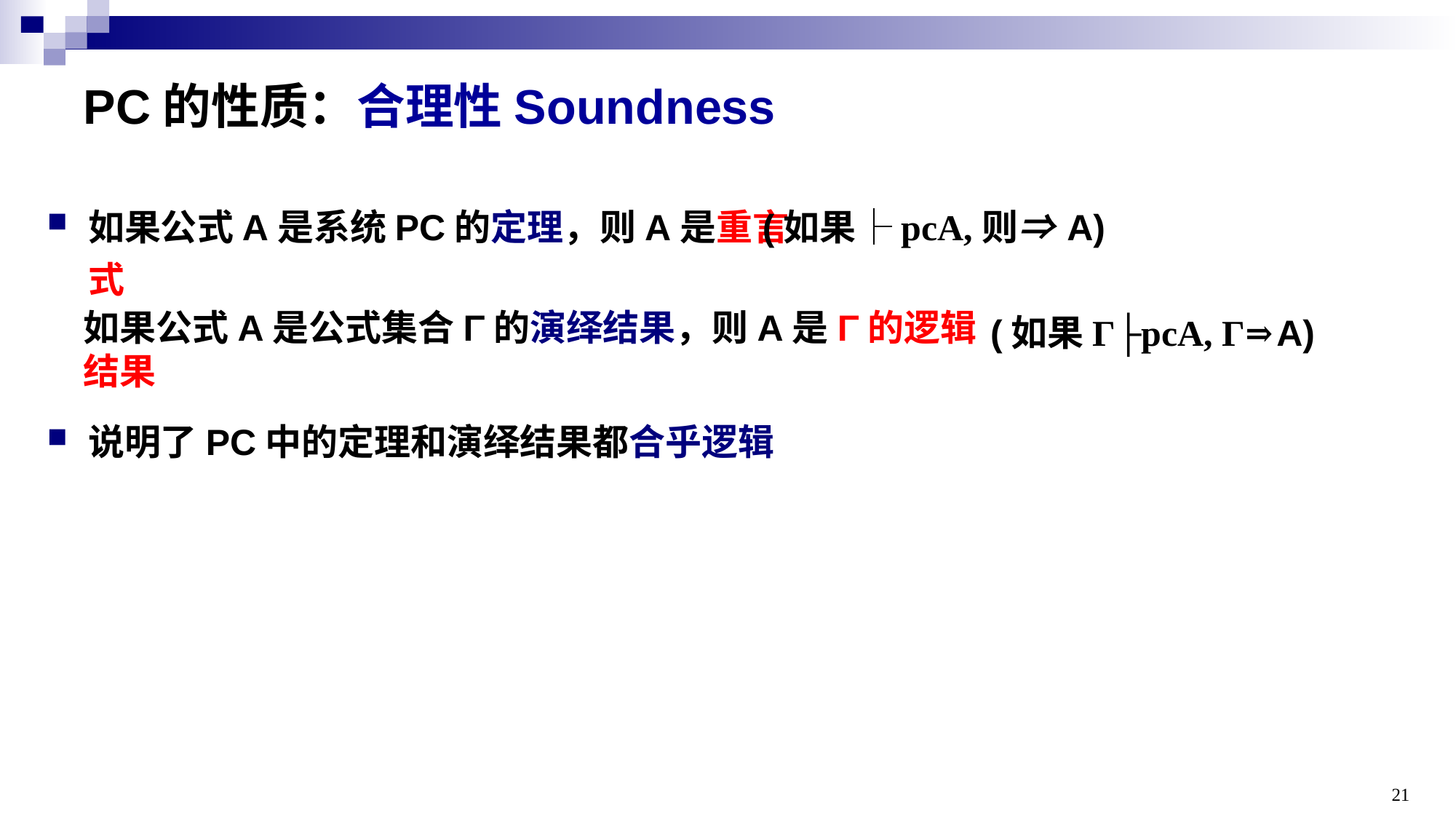

# PC的性质：合理性Soundness
如果公式A是系统PC的定理，则A是重言式
(如果├pcA,则⇒A)
(如果Γ├pcA, Γ⇒A)
如果公式A是公式集合Γ的演绎结果，则A是Γ的逻辑结果
说明了PC中的定理和演绎结果都合乎逻辑
21